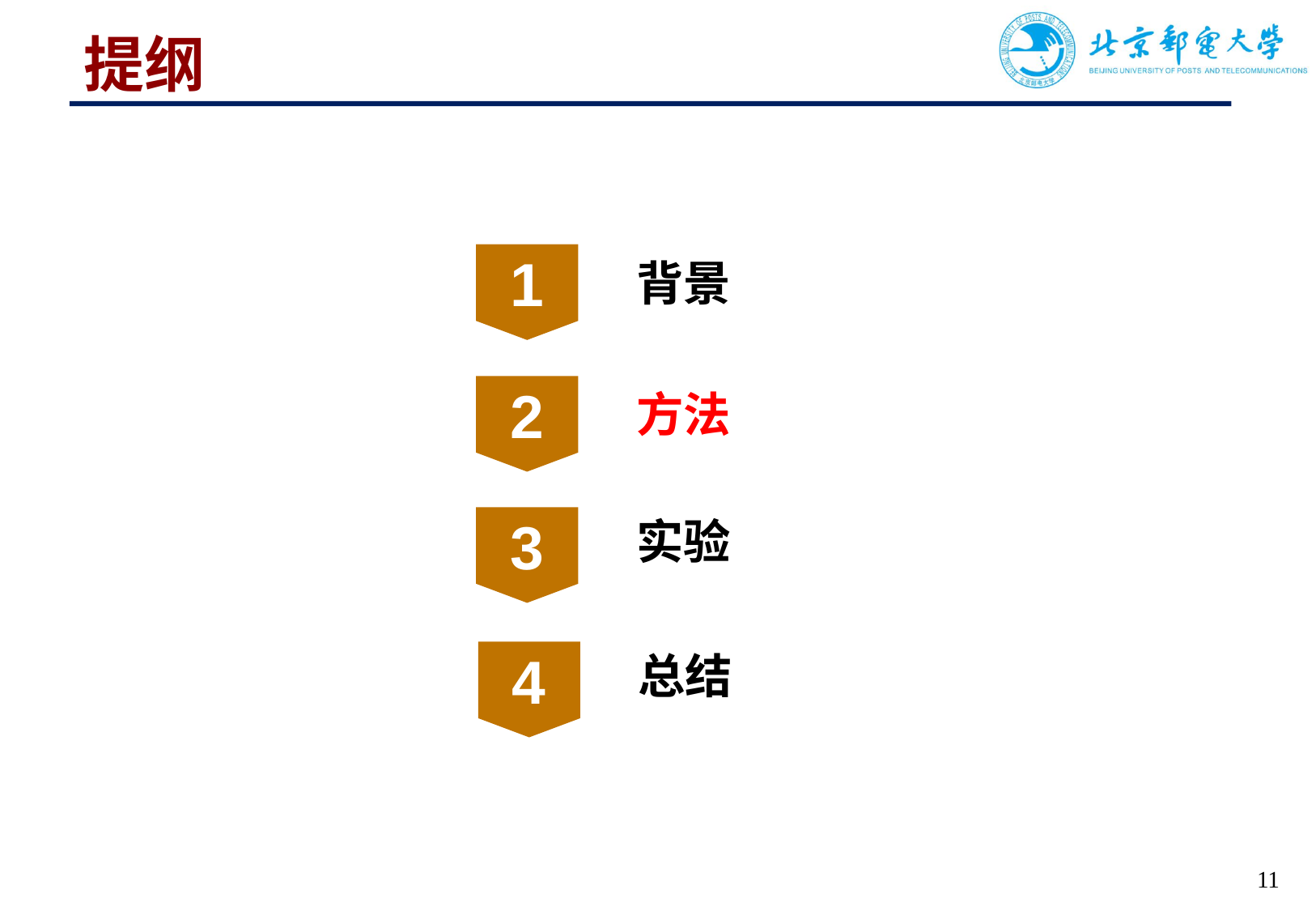

# 提纲
1
背景
2
方法
实验
3
总结
4
11